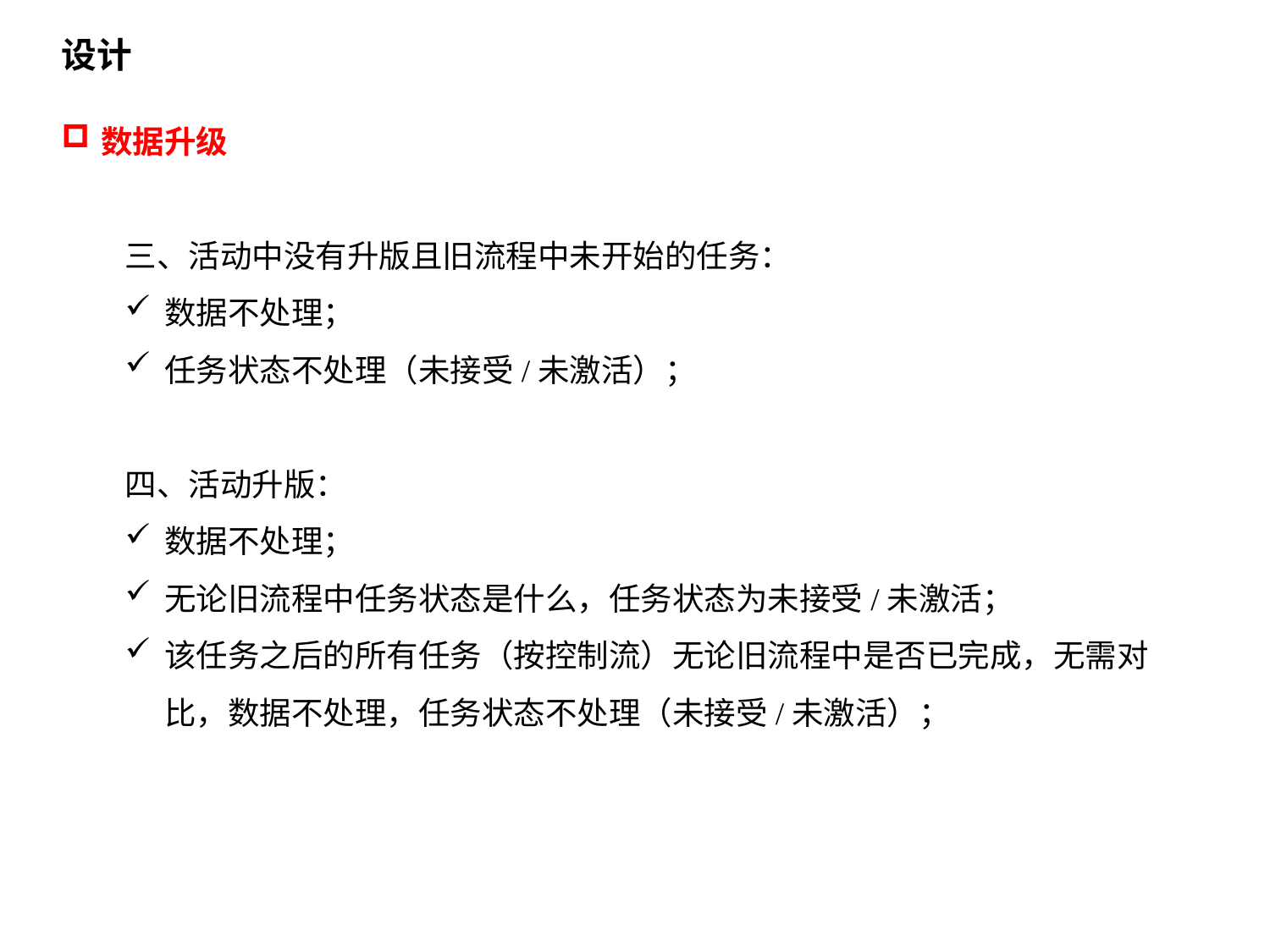

设计
数据升级

三、活动中没有升版且旧流程中未开始的任务：
数据不处理；
任务状态不处理（未接受/未激活）；

四、活动升版：
数据不处理；
无论旧流程中任务状态是什么，任务状态为未接受/未激活；
该任务之后的所有任务（按控制流）无论旧流程中是否已完成，无需对比，数据不处理，任务状态不处理（未接受/未激活）；